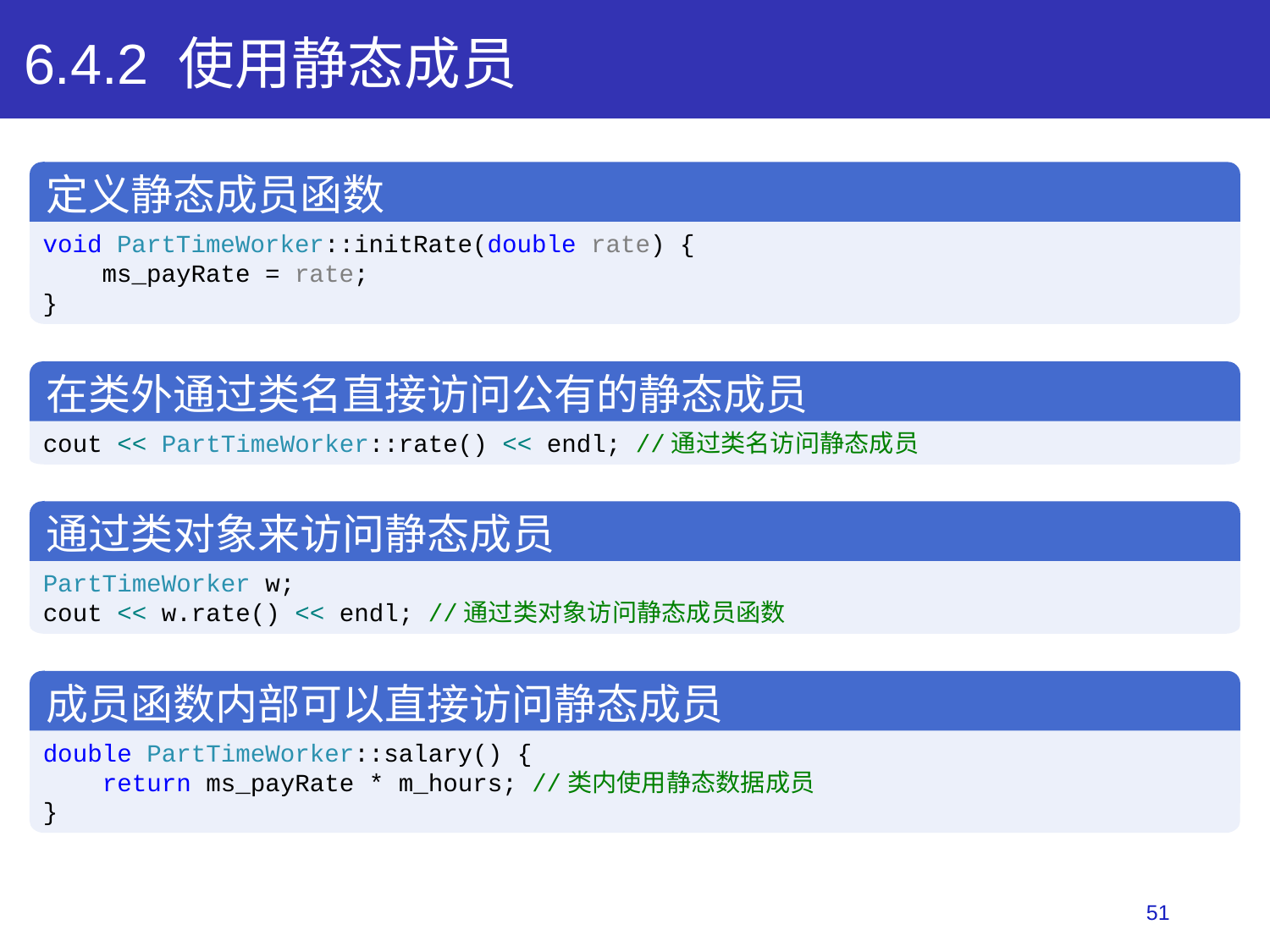

6.4.2 使用静态成员
定义静态成员函数

void PartTimeWorker::initRate(double rate) {
    ms_payRate = rate;
}
在类外通过类名直接访问公有的静态成员

cout << PartTimeWorker::rate() << endl; //通过类名访问静态成员
通过类对象来访问静态成员

PartTimeWorker w;
cout << w.rate() << endl; //通过类对象访问静态成员函数
成员函数内部可以直接访问静态成员

double PartTimeWorker::salary() {
    return ms_payRate * m_hours; //类内使用静态数据成员
}
51